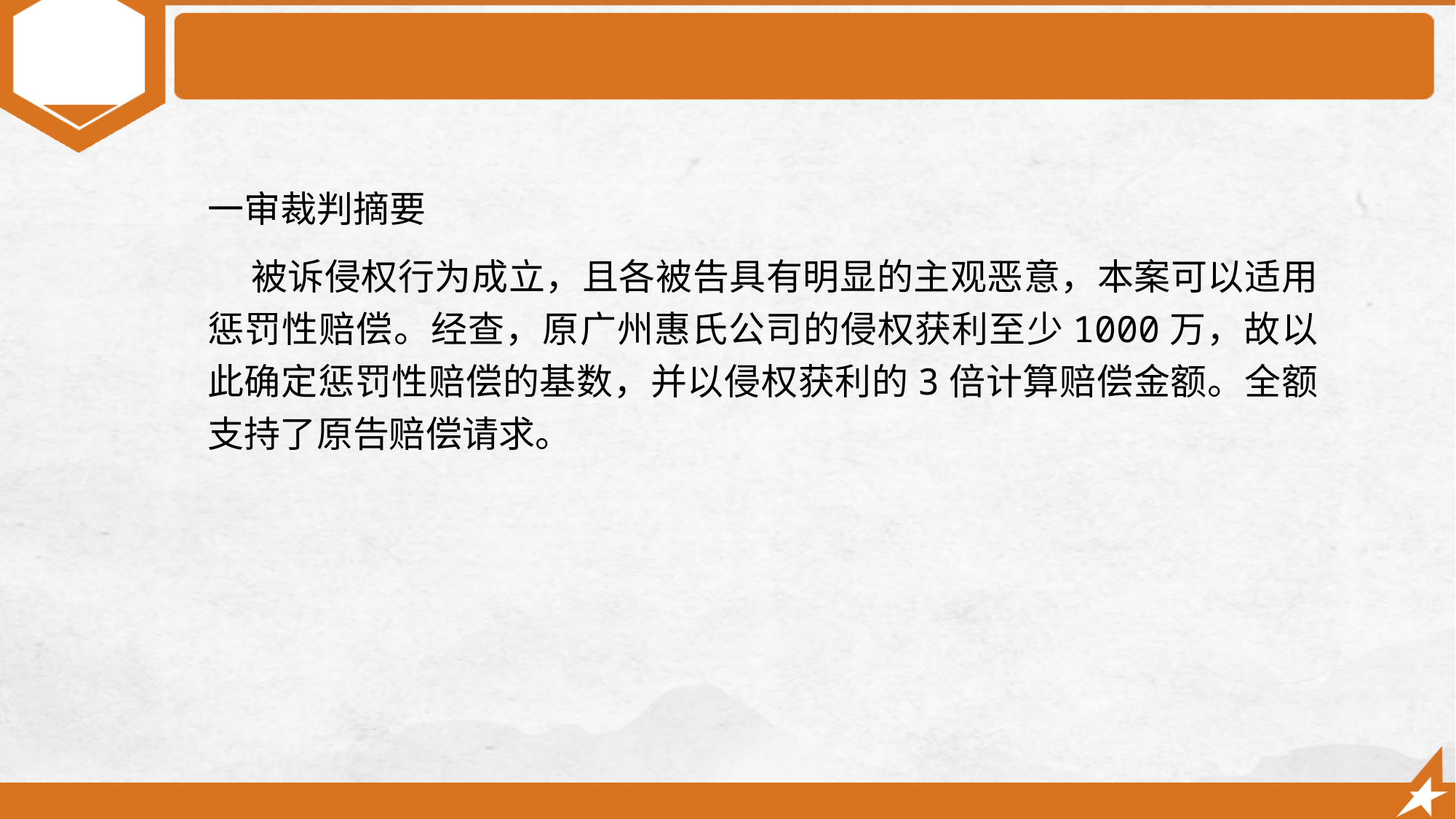

一审裁判摘要
    被诉侵权行为成立，且各被告具有明显的主观恶意，本案可以适用惩罚性赔偿。经查，原广州惠氏公司的侵权获利至少1000万，故以此确定惩罚性赔偿的基数，并以侵权获利的3倍计算赔偿金额。全额支持了原告赔偿请求。